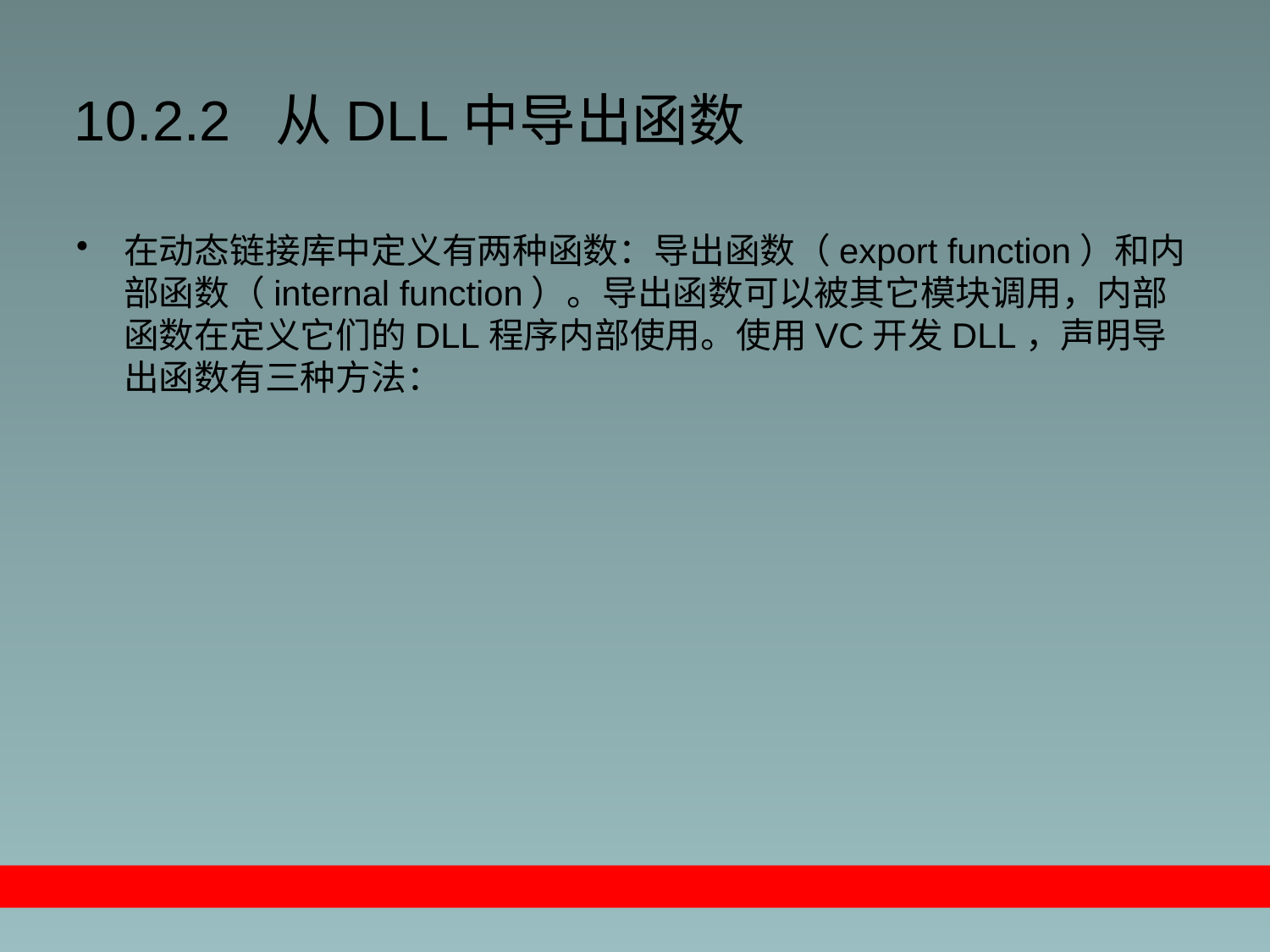

# 10.2.2  从DLL中导出函数
在动态链接库中定义有两种函数：导出函数（export function）和内部函数（internal function）。导出函数可以被其它模块调用，内部函数在定义它们的DLL程序内部使用。使用VC开发DLL，声明导出函数有三种方法：